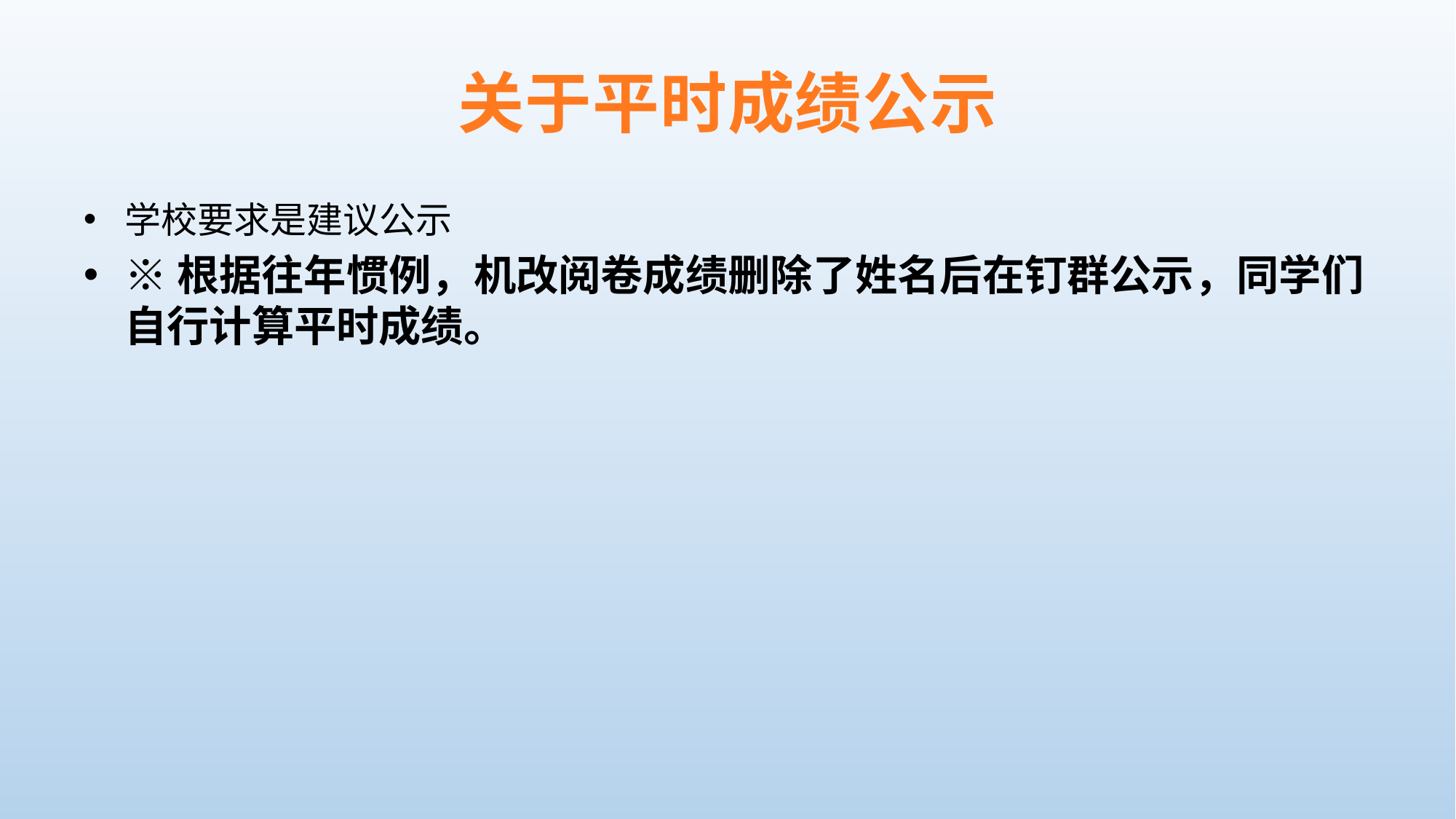

# 关于平时成绩公示
学校要求是建议公示
※根据往年惯例，机改阅卷成绩删除了姓名后在钉群公示，同学们自行计算平时成绩。